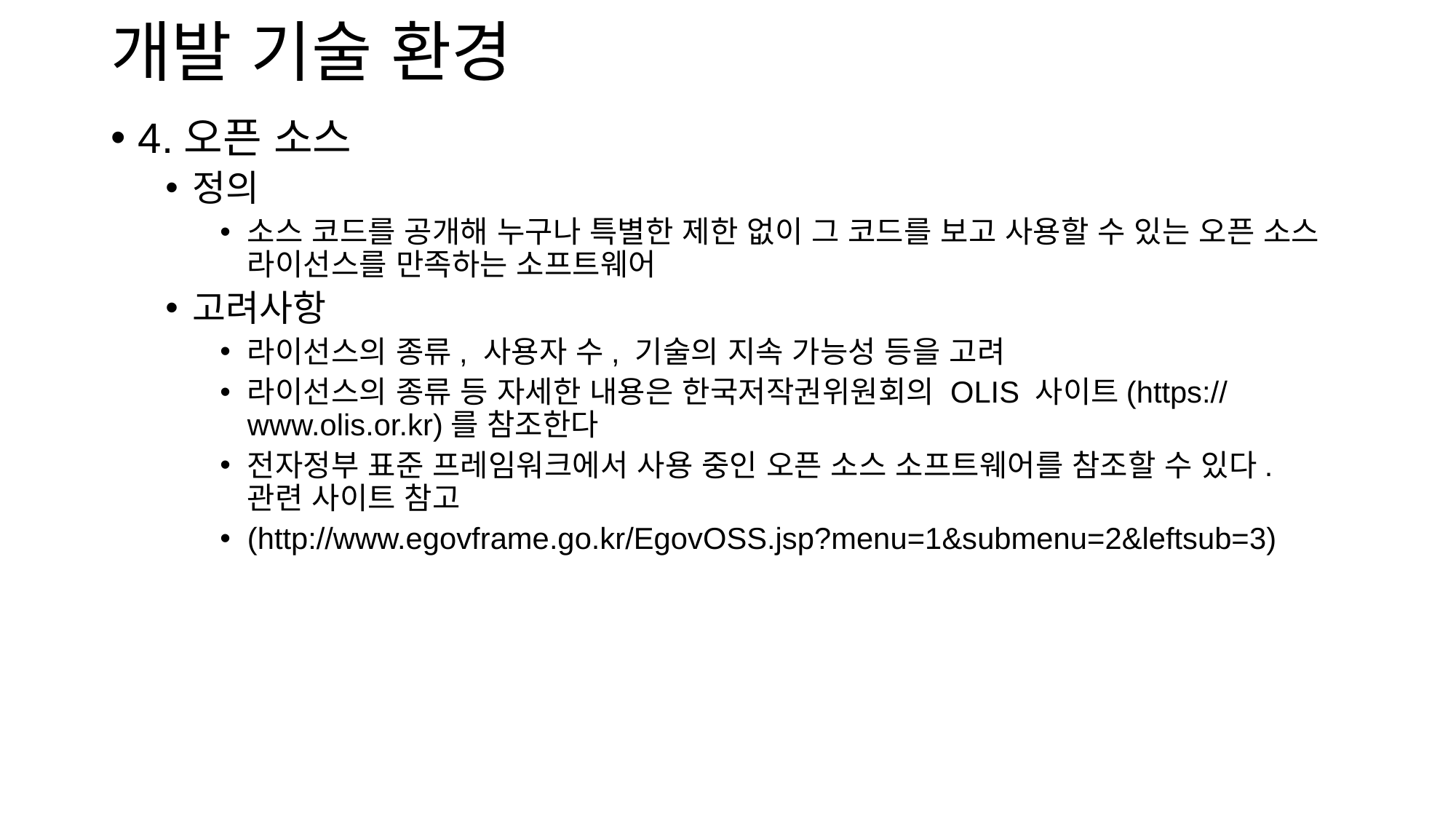

# 개발 기술 환경
4.오픈 소스
정의
소스 코드를 공개해 누구나 특별한 제한 없이 그 코드를 보고 사용할 수 있는 오픈 소스 라이선스를 만족하는 소프트웨어
고려사항
라이선스의 종류, 사용자 수, 기술의 지속 가능성 등을 고려
라이선스의 종류 등 자세한 내용은 한국저작권위원회의 OLIS 사이트(https://www.olis.or.kr)를 참조한다
전자정부 표준 프레임워크에서 사용 중인 오픈 소스 소프트웨어를 참조할 수 있다. 관련 사이트 참고
(http://www.egovframe.go.kr/EgovOSS.jsp?menu=1&submenu=2&leftsub=3)